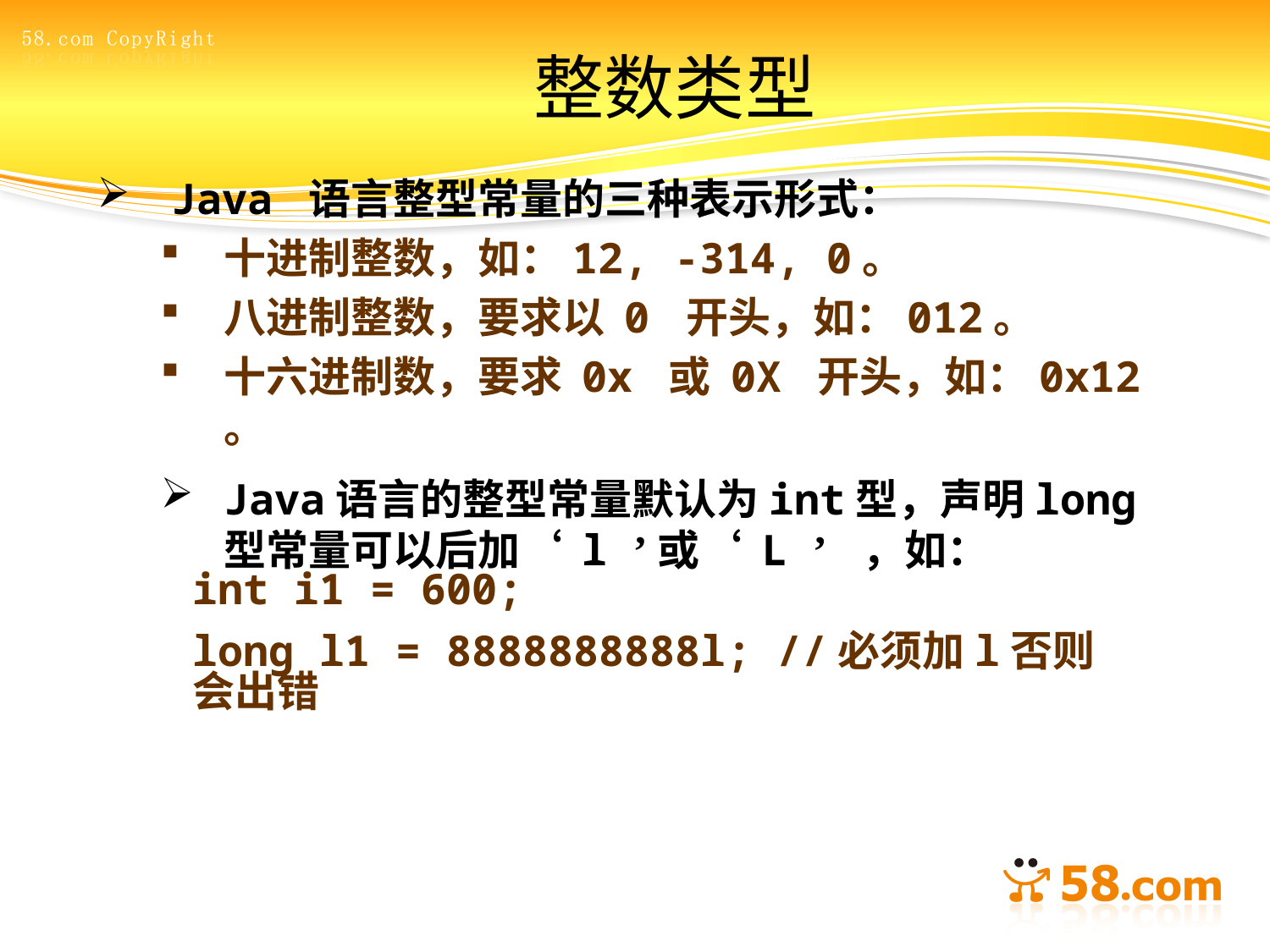

# 整数类型
Java 语言整型常量的三种表示形式：
十进制整数，如：12, -314, 0。
八进制整数，要求以 0 开头，如：012。
十六进制数，要求 0x 或 0X 开头，如：0x12 。
Java语言的整型常量默认为int型，声明long型常量可以后加‘ l ’或‘ L ’ ，如：
int i1 = 600;
long l1 = 8888888888l; //必须加l否则会出错